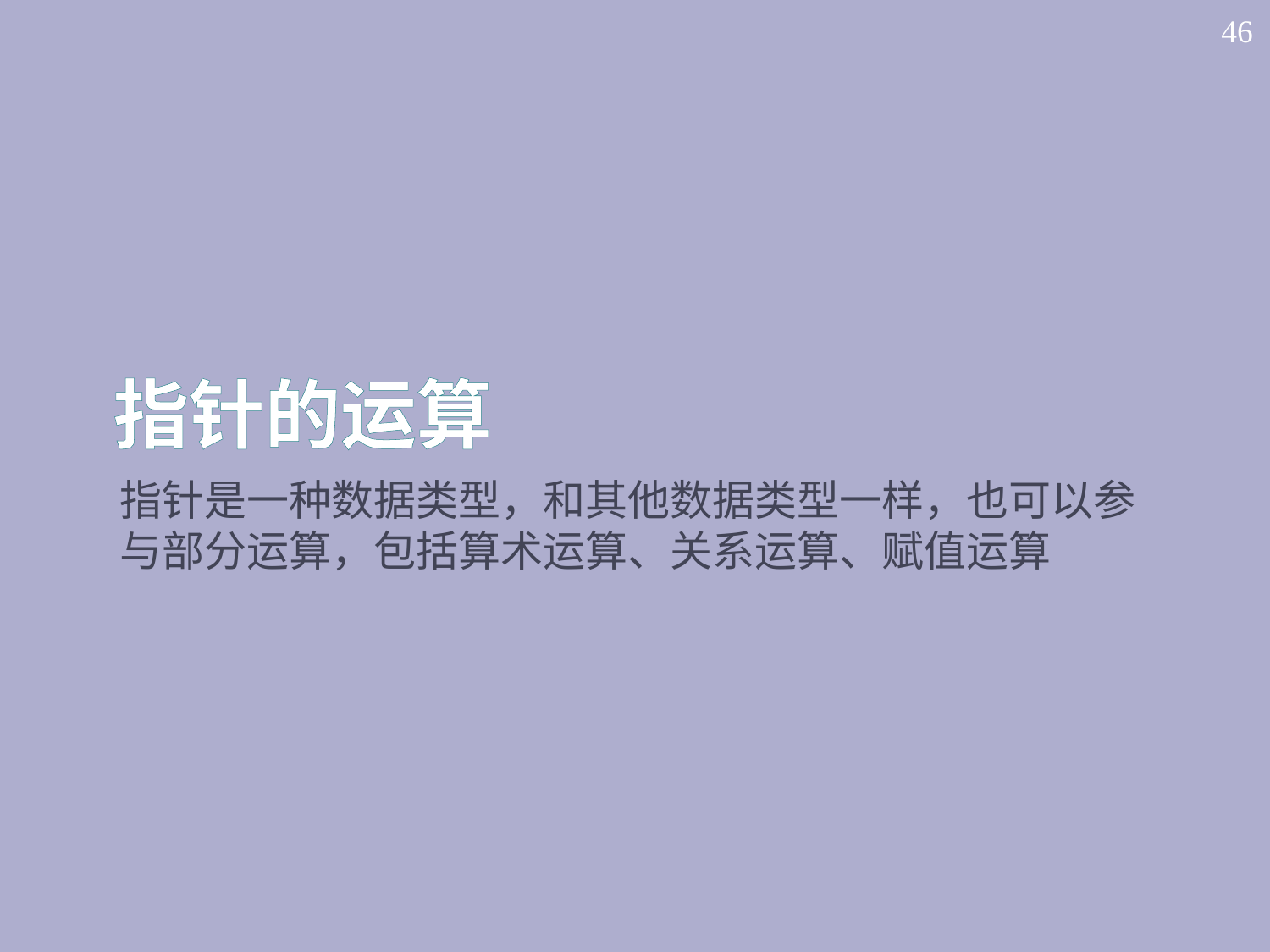

46
# 指针的运算
指针是一种数据类型，和其他数据类型一样，也可以参与部分运算，包括算术运算、关系运算、赋值运算